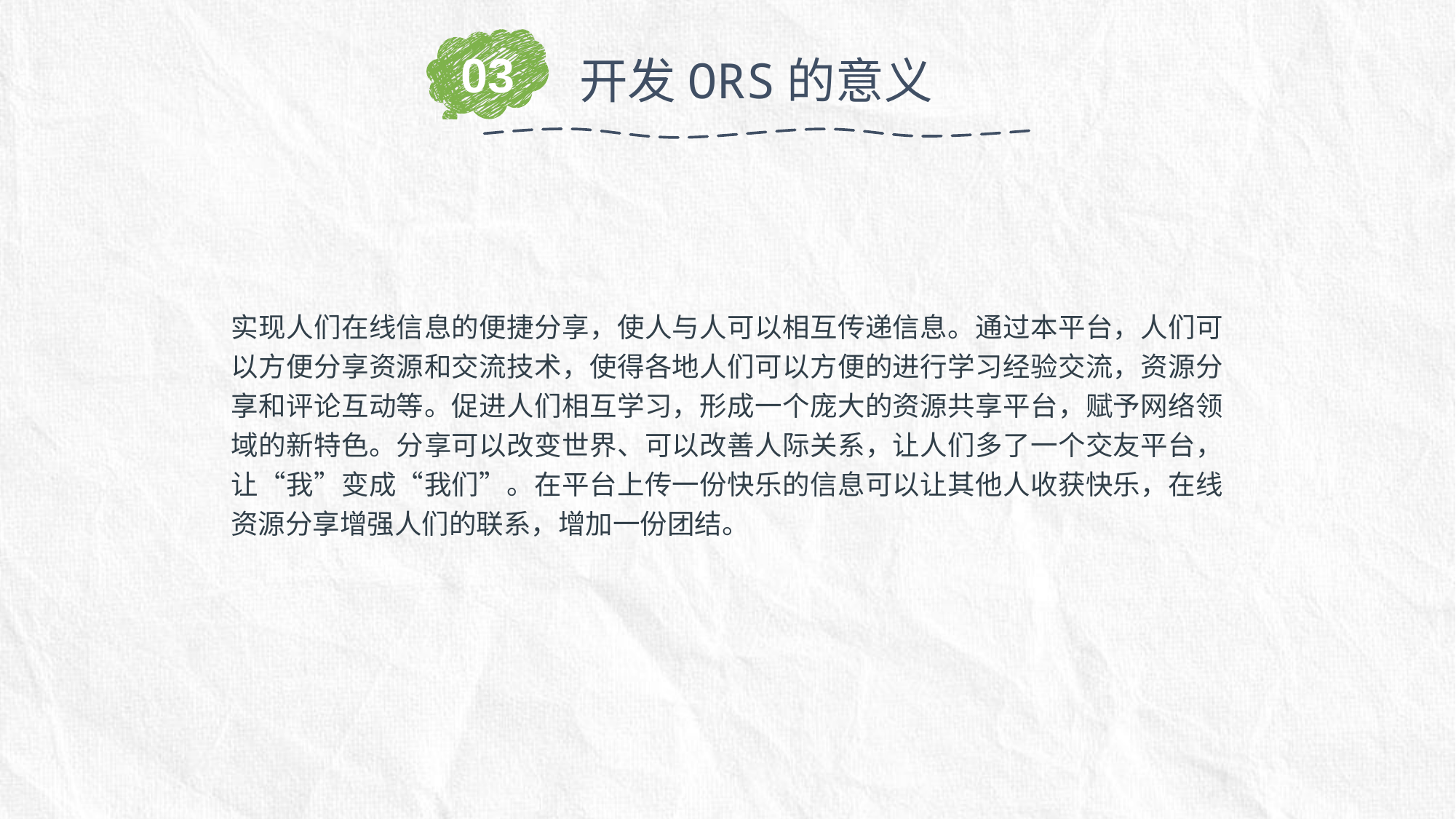

03
开发ORS的意义

实现人们在线信息的便捷分享，使人与人可以相互传递信息。通过本平台，人们可以方便分享资源和交流技术，使得各地人们可以方便的进行学习经验交流，资源分享和评论互动等。促进人们相互学习，形成一个庞大的资源共享平台，赋予网络领域的新特色。分享可以改变世界、可以改善人际关系，让人们多了一个交友平台，让“我”变成“我们”。在平台上传一份快乐的信息可以让其他人收获快乐，在线资源分享增强人们的联系，增加一份团结。